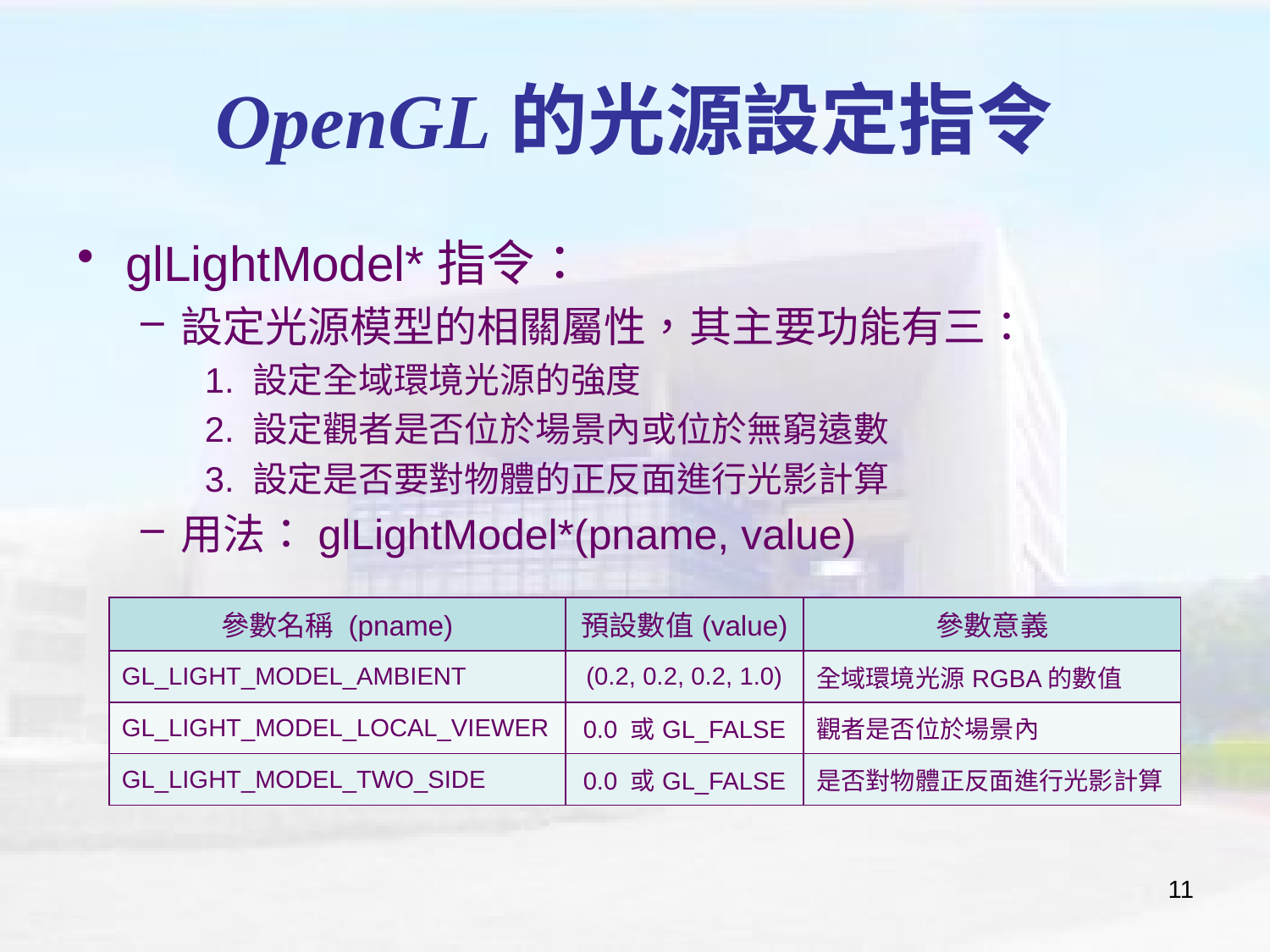

# OpenGL的光源設定指令
glLightModel*指令：
設定光源模型的相關屬性，其主要功能有三：
1. 設定全域環境光源的強度
2. 設定觀者是否位於場景內或位於無窮遠數
3. 設定是否要對物體的正反面進行光影計算
用法：glLightModel*(pname, value)

| 參數名稱 (pname) | 預設數值(value) | 參數意義 |
| --- | --- | --- |
| GL\_LIGHT\_MODEL\_AMBIENT | (0.2, 0.2, 0.2, 1.0) | 全域環境光源RGBA的數值 |
| GL\_LIGHT\_MODEL\_LOCAL\_VIEWER | 0.0 或GL\_FALSE | 觀者是否位於場景內 |
| GL\_LIGHT\_MODEL\_TWO\_SIDE | 0.0 或GL\_FALSE | 是否對物體正反面進行光影計算 |
11